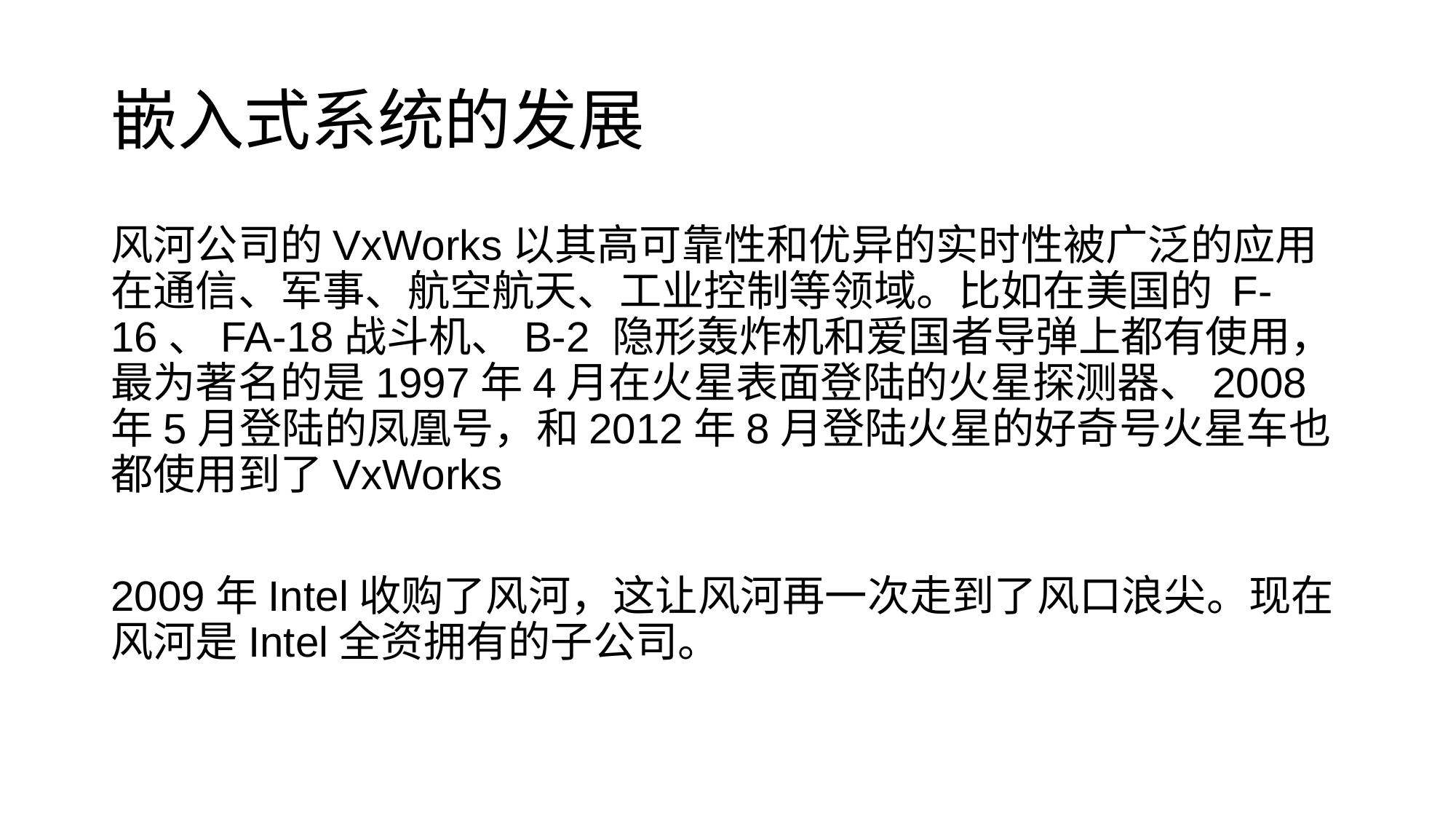

# 嵌入式系统的发展
风河公司的VxWorks以其高可靠性和优异的实时性被广泛的应用在通信、军事、航空航天、工业控制等领域。比如在美国的 F-16、FA-18战斗机、B-2 隐形轰炸机和爱国者导弹上都有使用，最为著名的是1997年4月在火星表面登陆的火星探测器、2008年5月登陆的凤凰号，和2012年8月登陆火星的好奇号火星车也都使用到了VxWorks

2009年Intel收购了风河，这让风河再一次走到了风口浪尖。现在风河是Intel全资拥有的子公司。